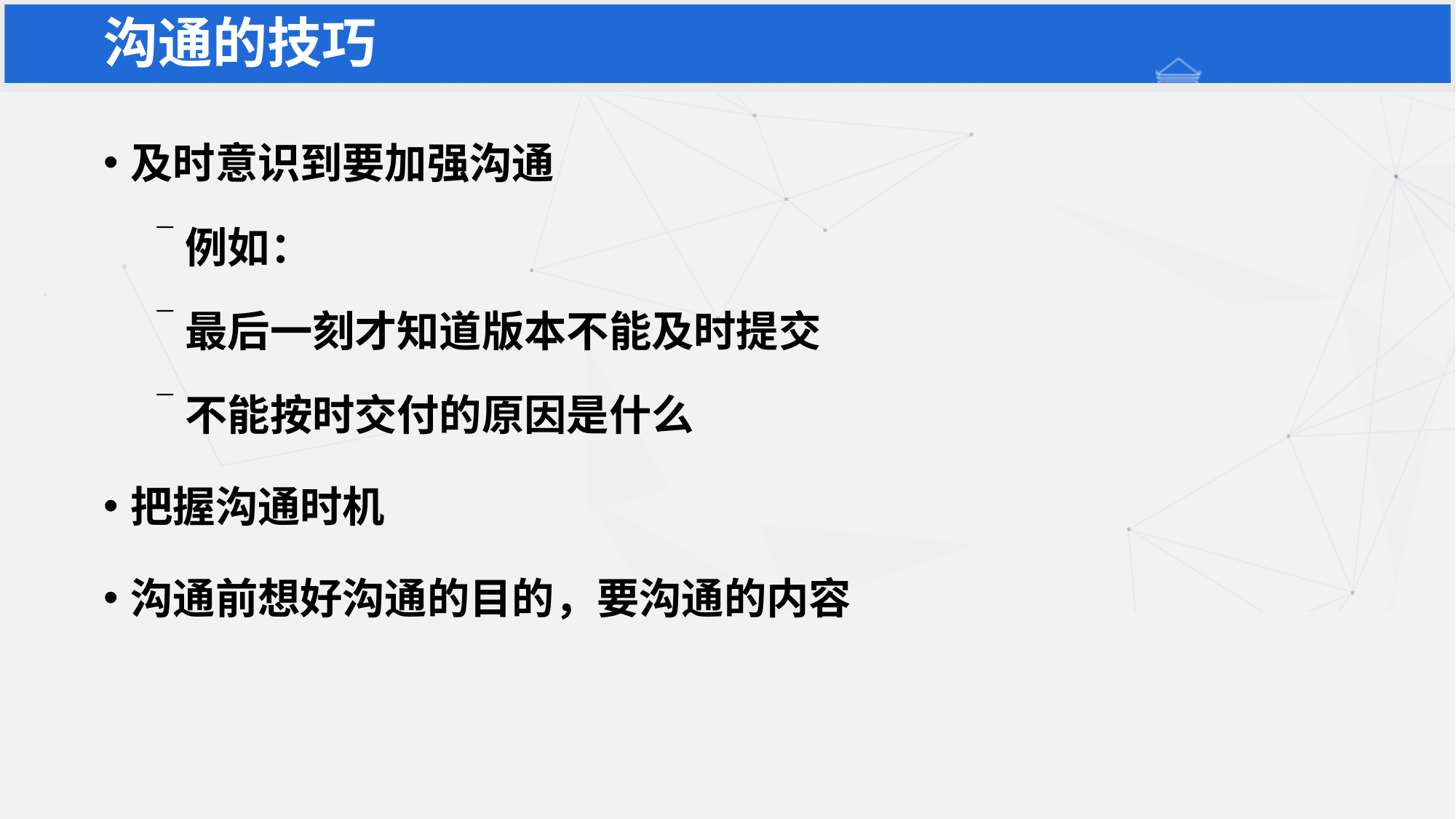

沟通的技巧
及时意识到要加强沟通
例如：
最后一刻才知道版本不能及时提交
不能按时交付的原因是什么
把握沟通时机
沟通前想好沟通的目的，要沟通的内容